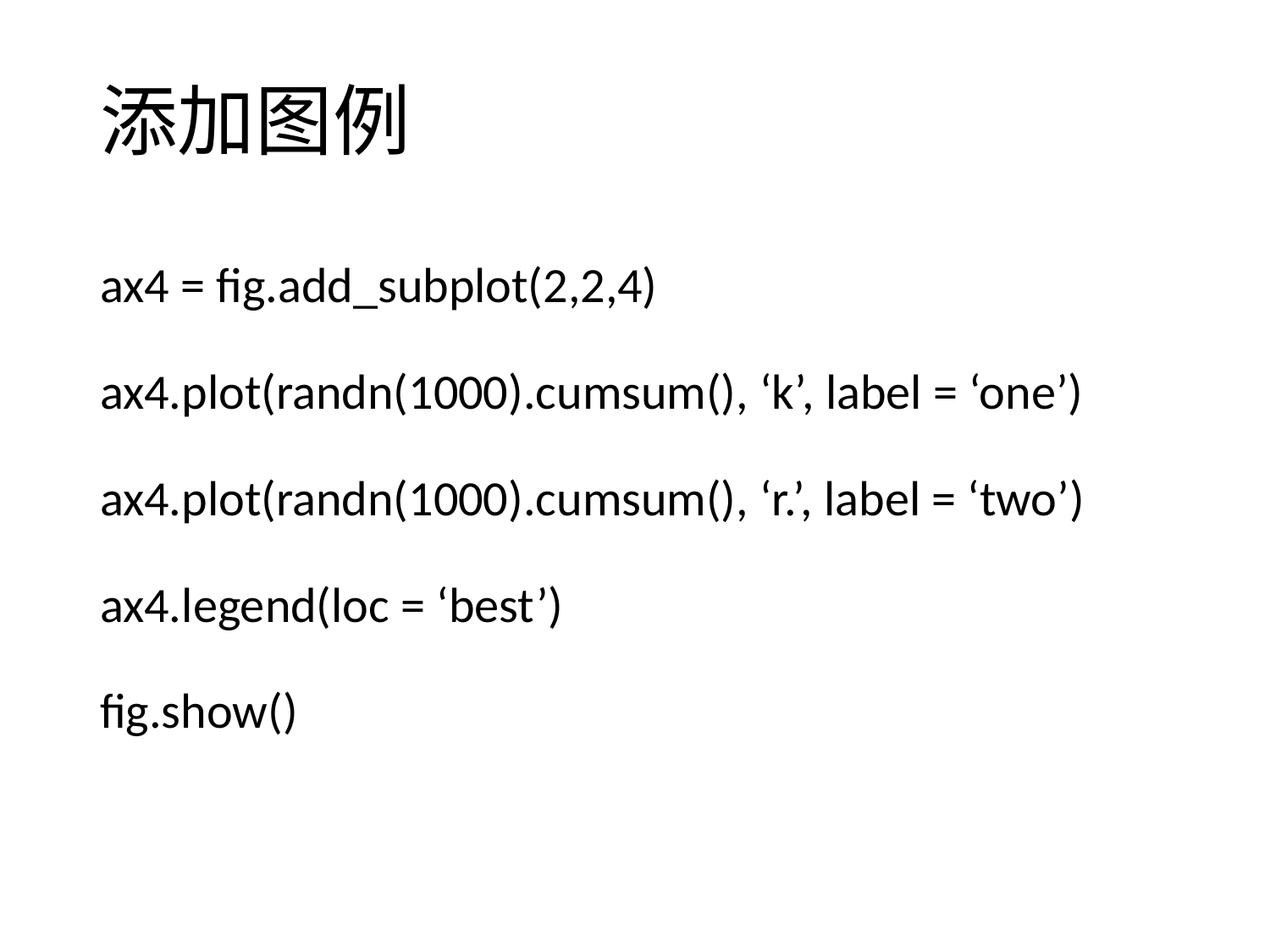

# 添加图例
ax4 = fig.add_subplot(2,2,4)
ax4.plot(randn(1000).cumsum(), ‘k’, label = ‘one’)
ax4.plot(randn(1000).cumsum(), ‘r.’, label = ‘two’)
ax4.legend(loc = ‘best’)
fig.show()